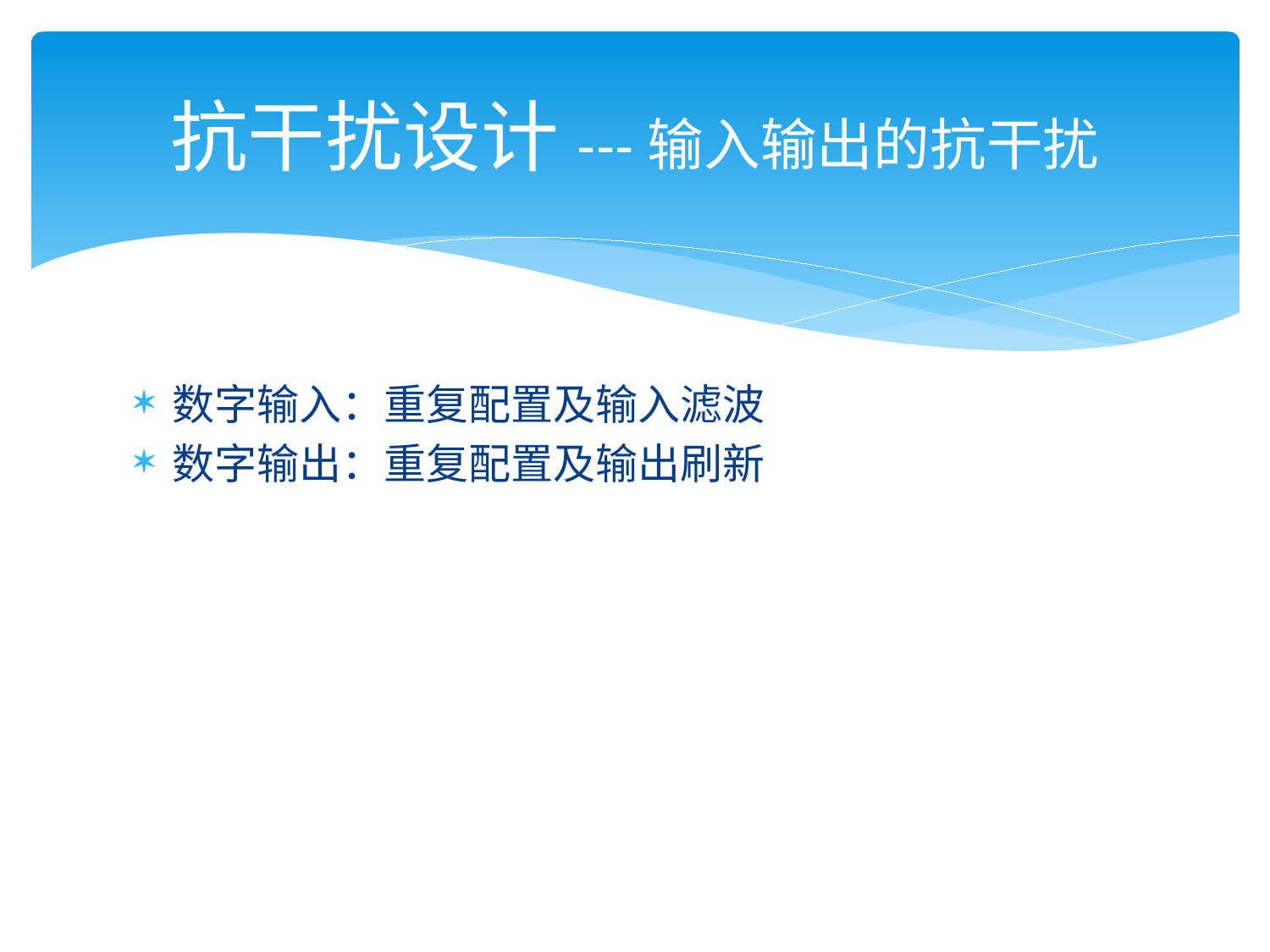

# 抗干扰设计---输入输出的抗干扰
数字输入：重复配置及输入滤波
数字输出：重复配置及输出刷新